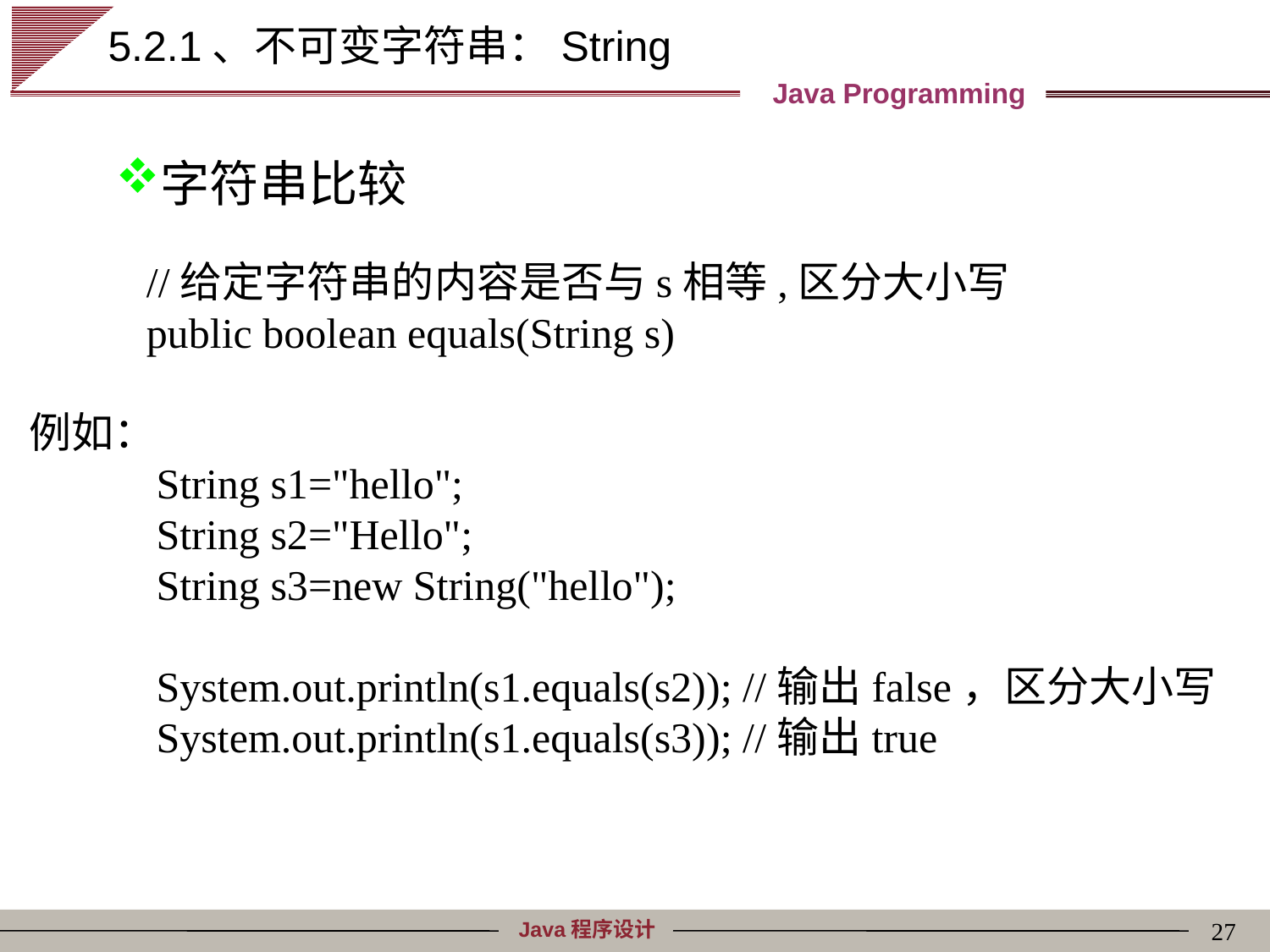

# 5.2.1、不可变字符串：String
字符串比较
//给定字符串的内容是否与s相等,区分大小写
public boolean equals(String s)
例如：
	String s1="hello";
	String s2="Hello";
	String s3=new String("hello");

	System.out.println(s1.equals(s2)); //输出false，区分大小写
	System.out.println(s1.equals(s3)); //输出true